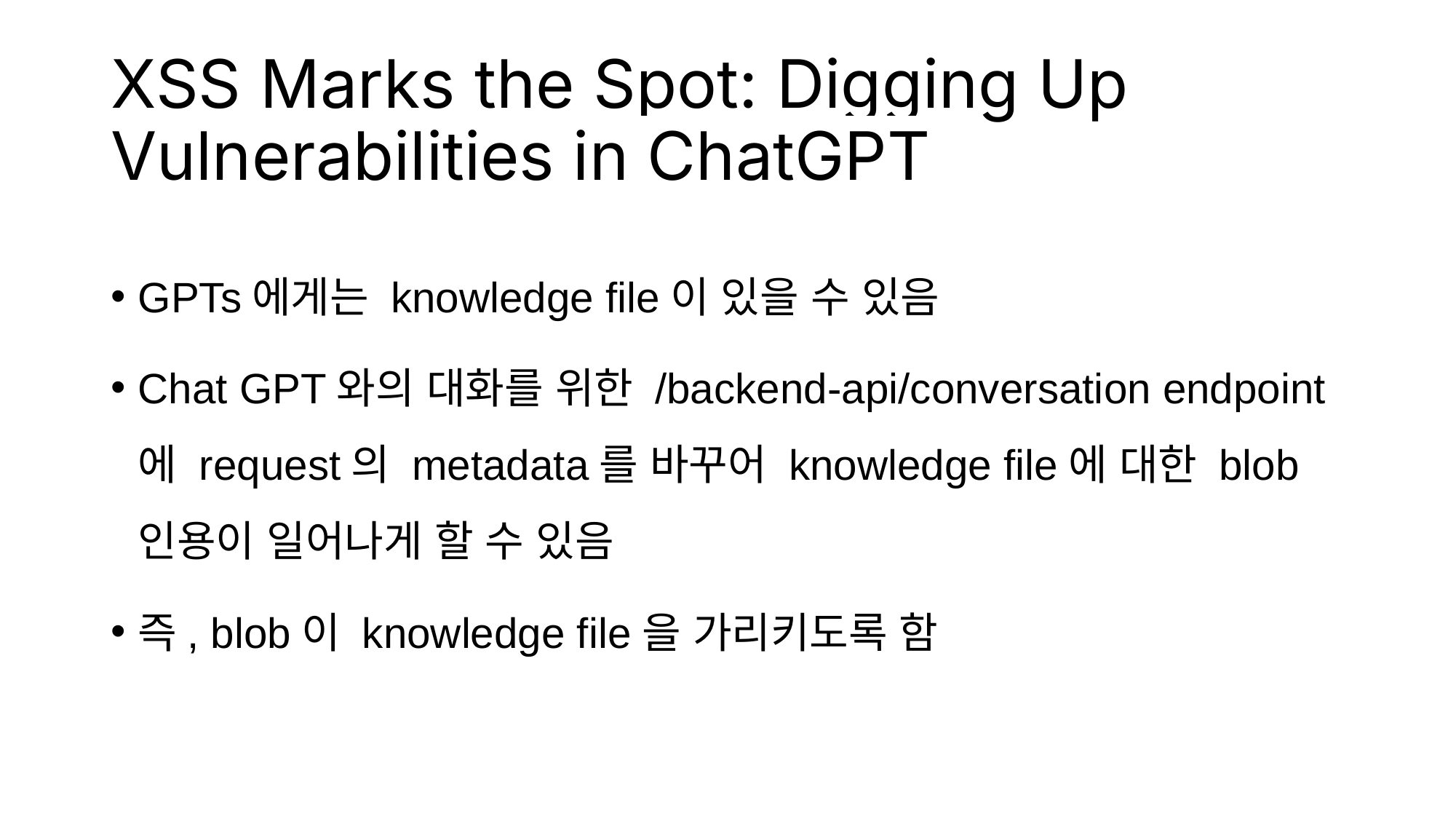

# XSS Marks the Spot: Digging Up Vulnerabilities in ChatGPT
GPTs에게는 knowledge file이 있을 수 있음
Chat GPT와의 대화를 위한 /backend-api/conversation endpoint에 request의 metadata를 바꾸어 knowledge file에 대한 blob 인용이 일어나게 할 수 있음
즉, blob이 knowledge file을 가리키도록 함